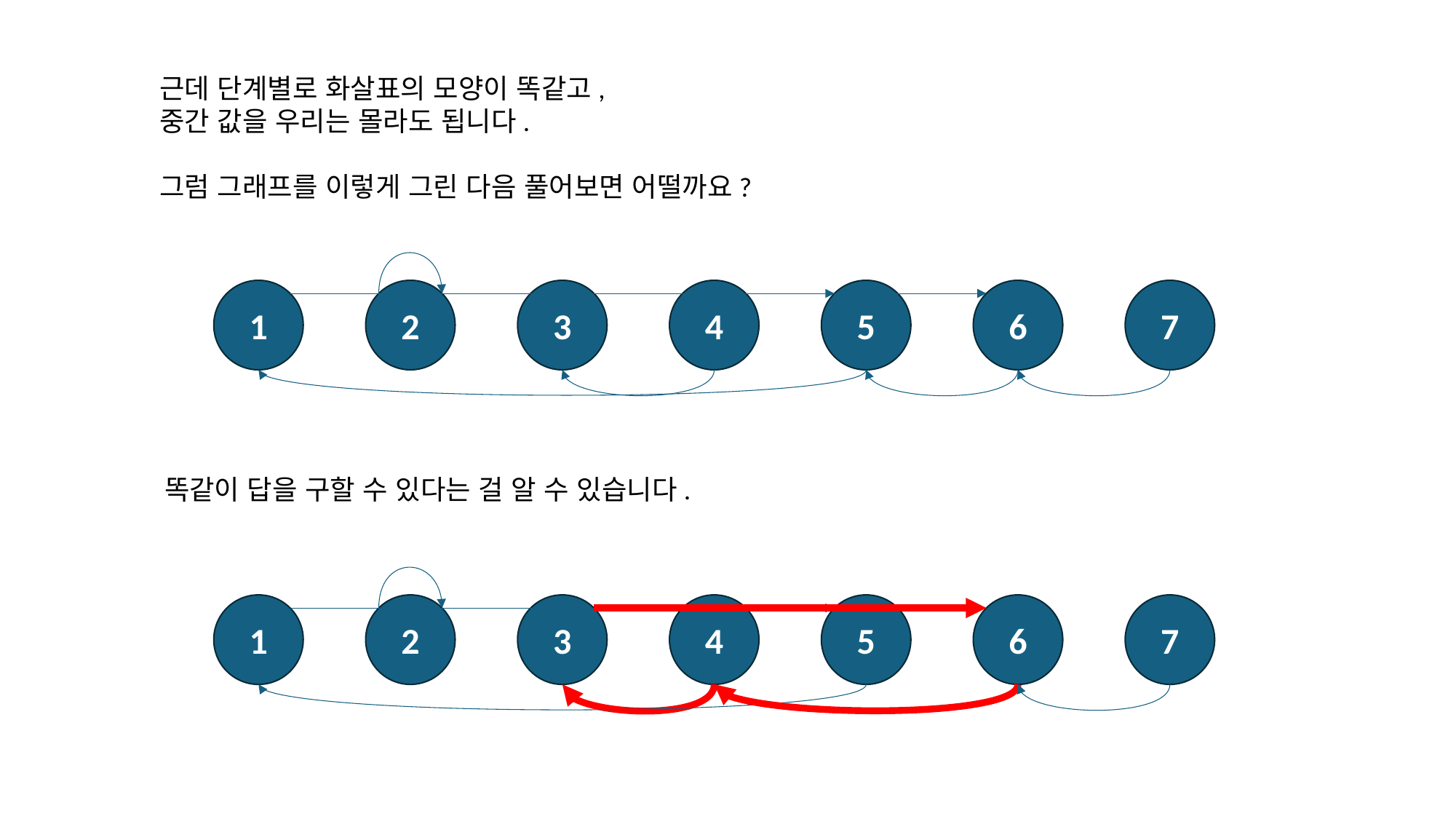

근데 단계별로 화살표의 모양이 똑같고,
중간 값을 우리는 몰라도 됩니다.

그럼 그래프를 이렇게 그린 다음 풀어보면 어떨까요?
1
2
3
4
5
6
7
똑같이 답을 구할 수 있다는 걸 알 수 있습니다.
1
2
3
4
5
6
7